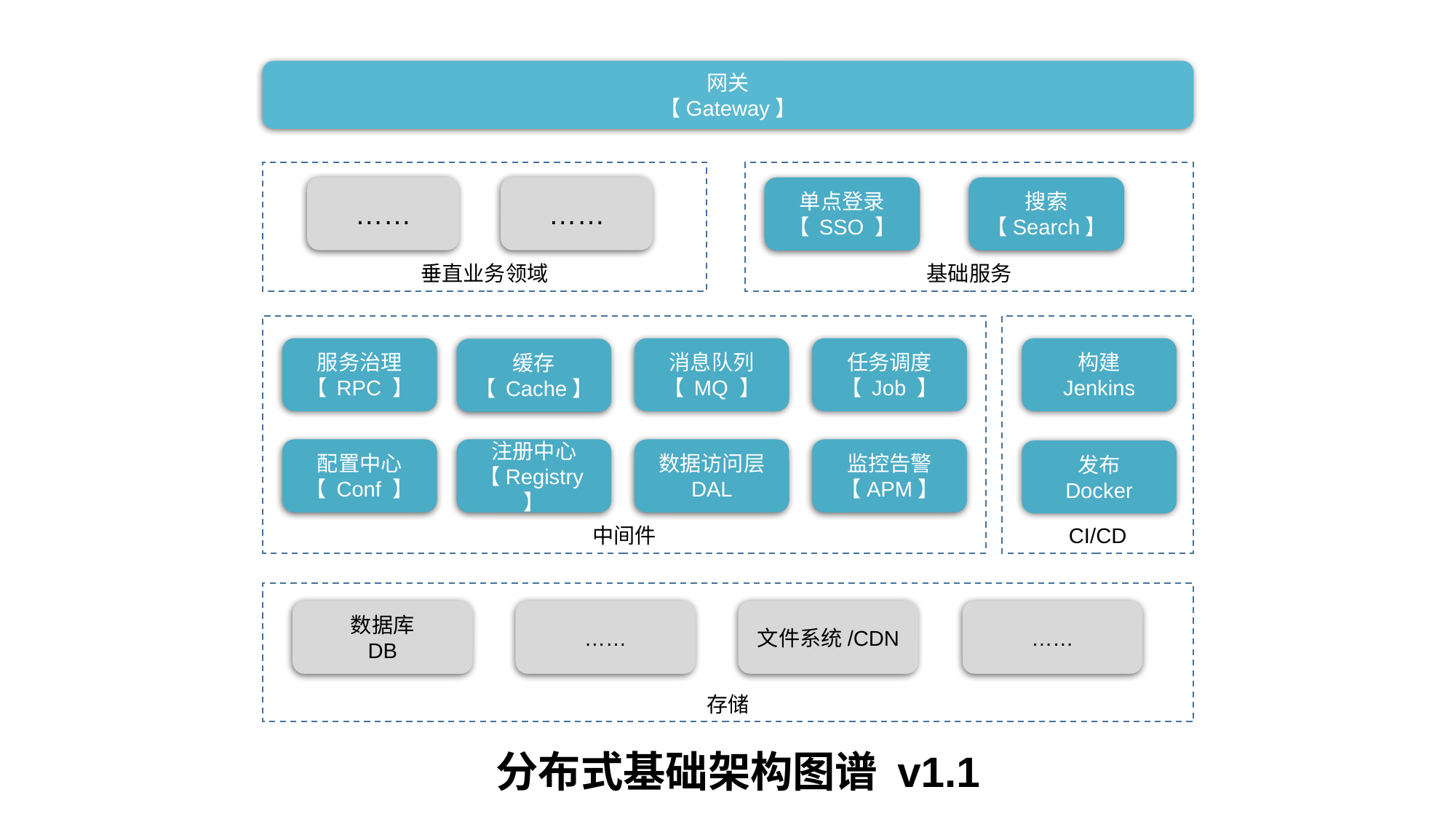

网关
【Gateway】
垂直业务领域
基础服务
……
……
单点登录
【 SSO 】
搜索
【Search】
CI/CD
中间件
构建
Jenkins
任务调度
【 Job 】
服务治理
【 RPC 】
消息队列
【 MQ 】
缓存
【 Cache】
注册中心
【Registry】
数据访问层
DAL
监控告警
【APM】
配置中心
【 Conf 】
发布
Docker
存储
……
……
数据库
DB
文件系统/CDN
分布式基础架构图谱 v1.1